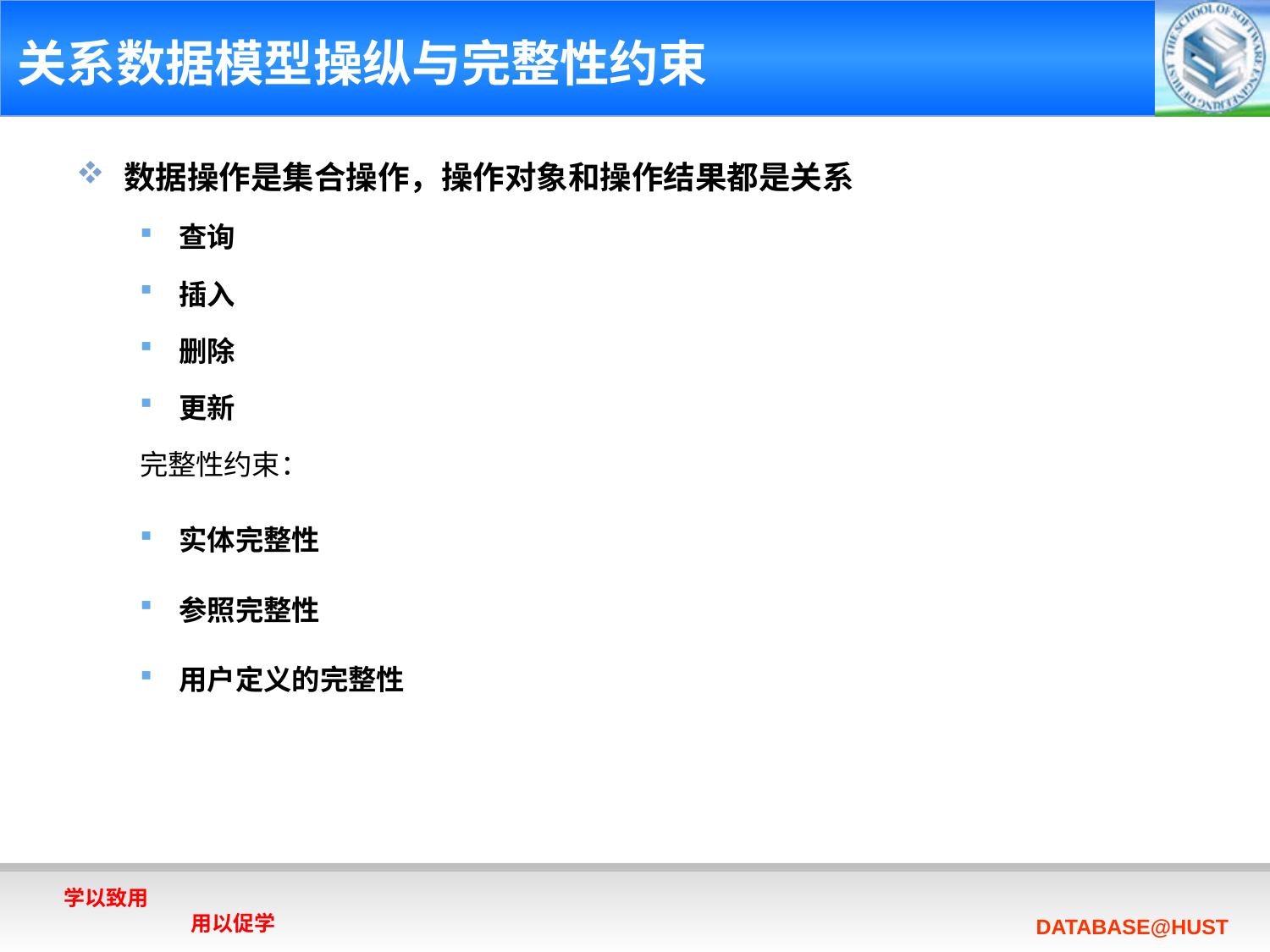

# 关系数据模型操纵与完整性约束
数据操作是集合操作，操作对象和操作结果都是关系
查询
插入
删除
更新
完整性约束：
实体完整性
参照完整性
用户定义的完整性